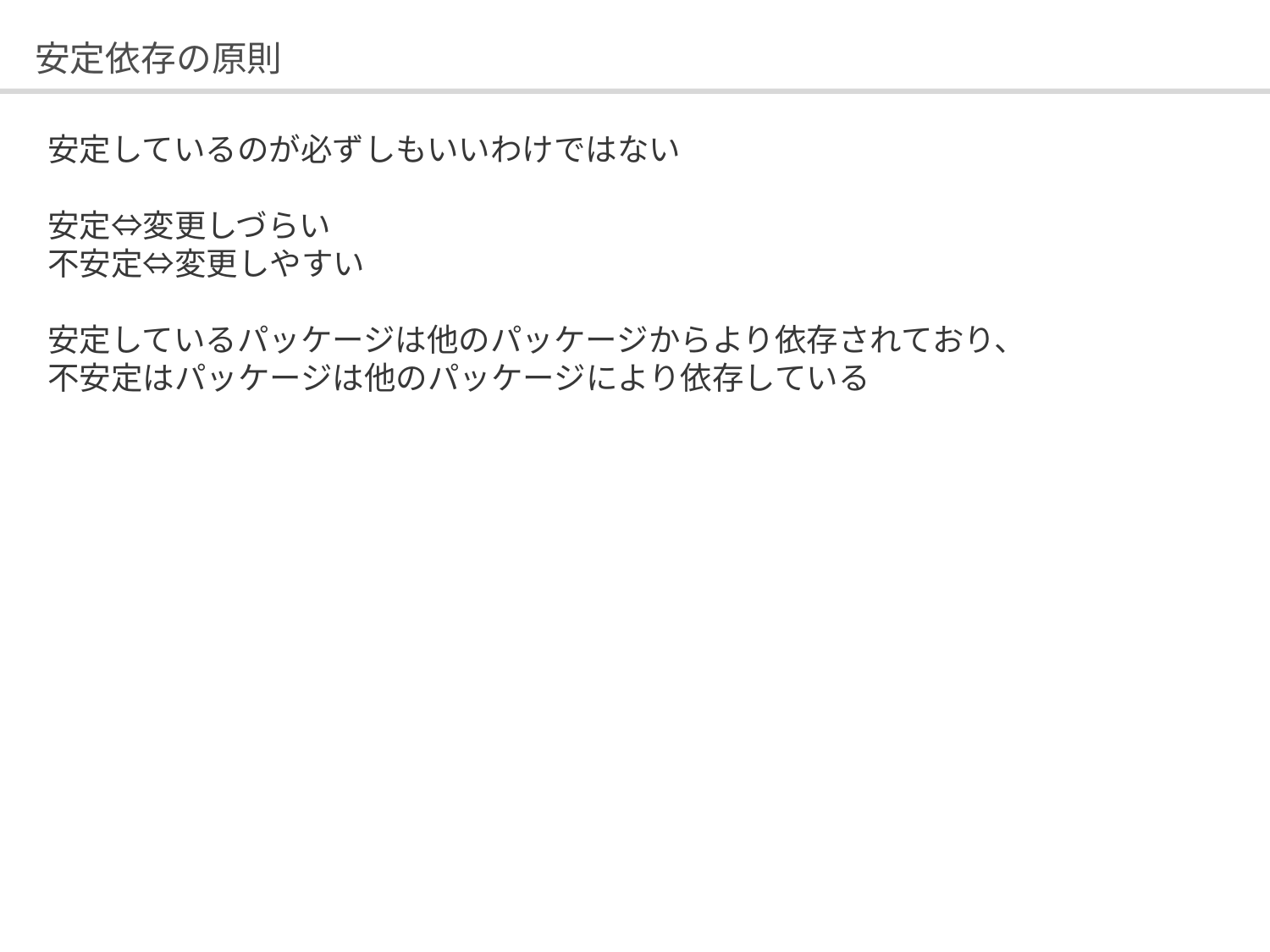

# 安定依存の原則
安定しているのが必ずしもいいわけではない

安定⇔変更しづらい
不安定⇔変更しやすい

安定しているパッケージは他のパッケージからより依存されており、
不安定はパッケージは他のパッケージにより依存している